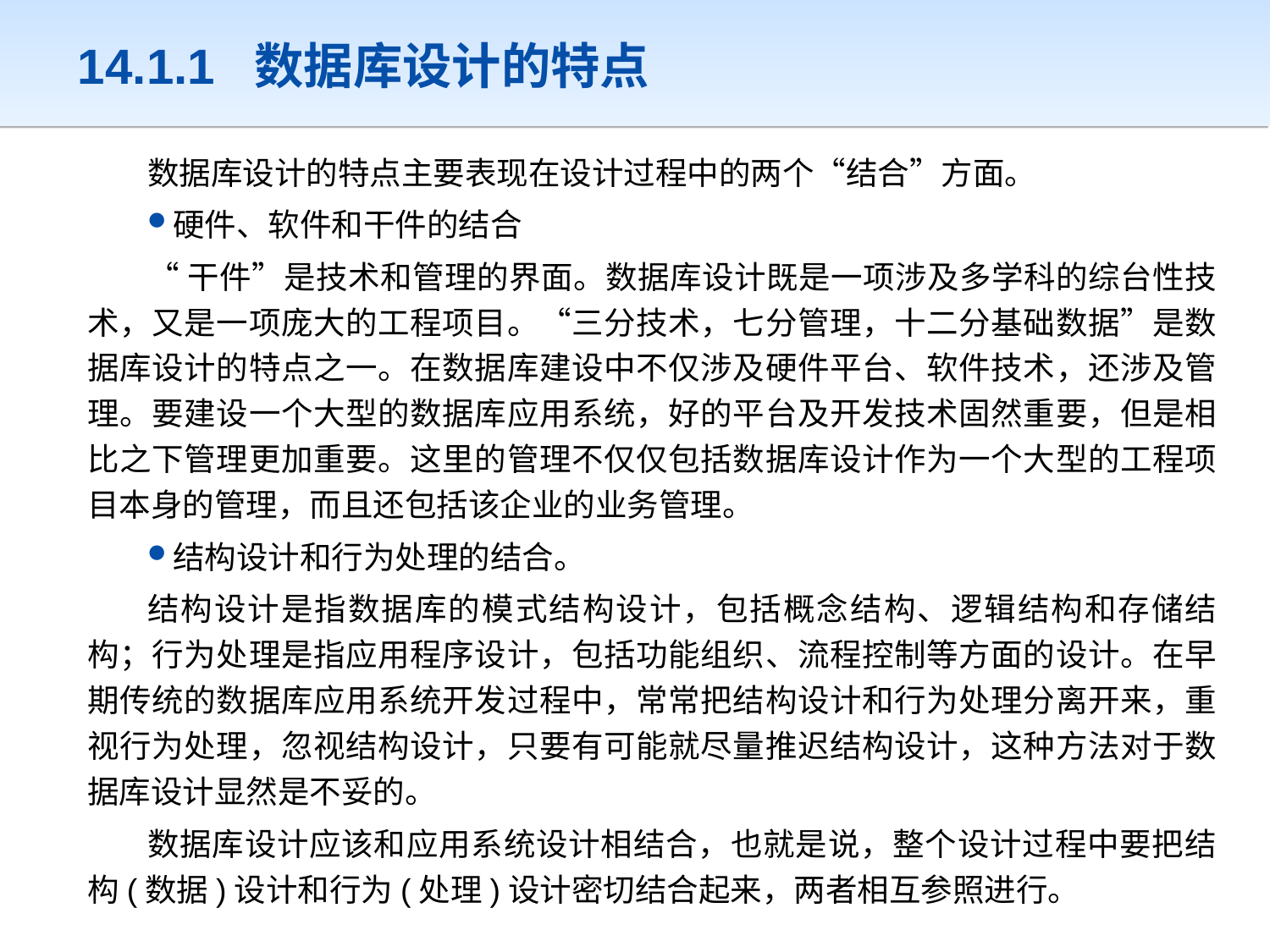

# 14.1.1  数据库设计的特点
数据库设计的特点主要表现在设计过程中的两个“结合”方面。
硬件、软件和干件的结合
“干件”是技术和管理的界面。数据库设计既是一项涉及多学科的综台性技术，又是一项庞大的工程项目。“三分技术，七分管理，十二分基础数据”是数据库设计的特点之一。在数据库建设中不仅涉及硬件平台、软件技术，还涉及管理。要建设一个大型的数据库应用系统，好的平台及开发技术固然重要，但是相比之下管理更加重要。这里的管理不仅仅包括数据库设计作为一个大型的工程项目本身的管理，而且还包括该企业的业务管理。
结构设计和行为处理的结合。
结构设计是指数据库的模式结构设计，包括概念结构、逻辑结构和存储结构；行为处理是指应用程序设计，包括功能组织、流程控制等方面的设计。在早期传统的数据库应用系统开发过程中，常常把结构设计和行为处理分离开来，重视行为处理，忽视结构设计，只要有可能就尽量推迟结构设计，这种方法对于数据库设计显然是不妥的。
数据库设计应该和应用系统设计相结合，也就是说，整个设计过程中要把结构(数据)设计和行为(处理)设计密切结合起来，两者相互参照进行。